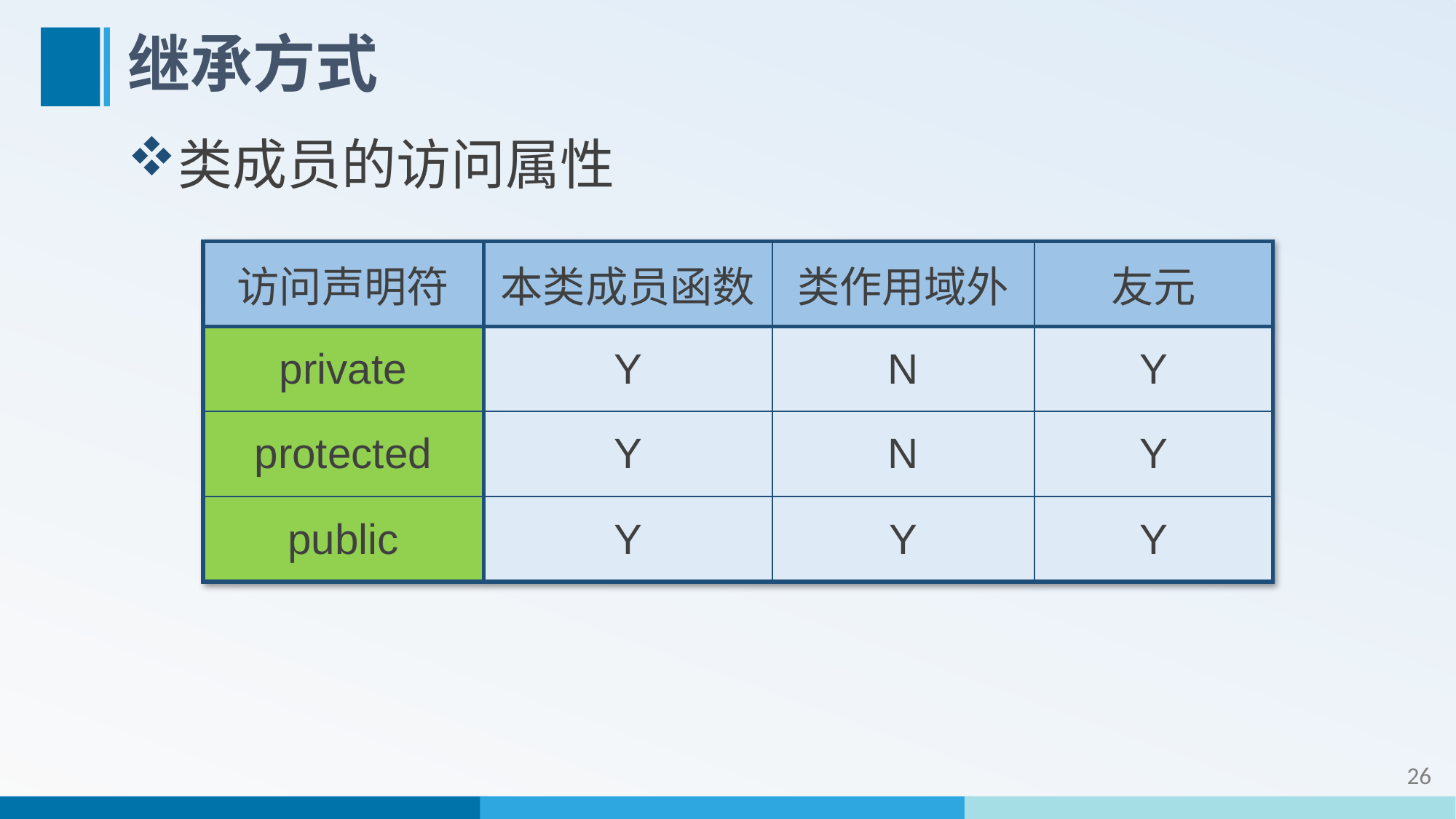

# 继承方式
类成员的访问属性
| 访问声明符 | 本类成员函数 | 类作用域外 | 友元 |
| --- | --- | --- | --- |
| private | Y | N | Y |
| protected | Y | N | Y |
| public | Y | Y | Y |